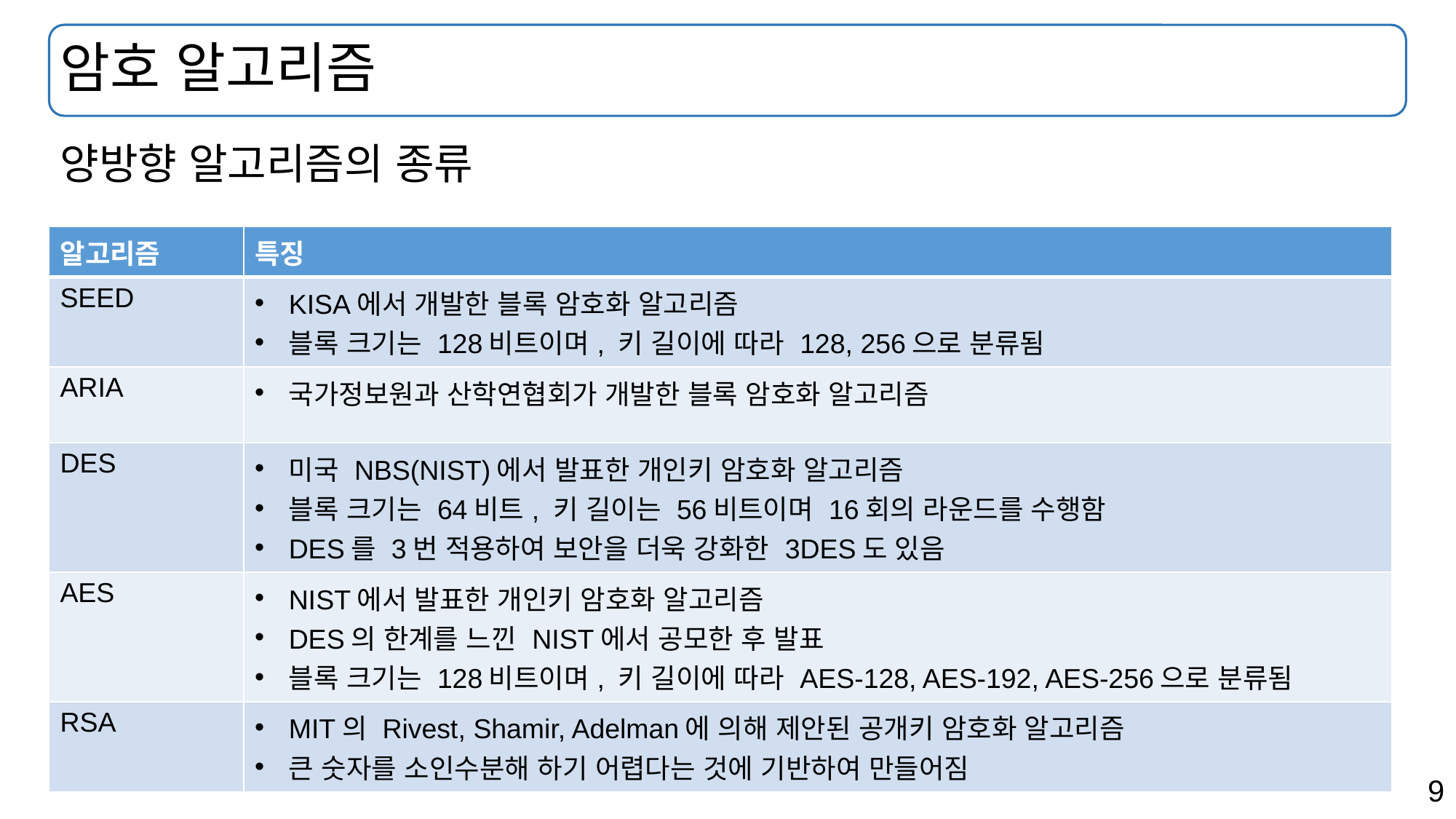

# 암호 알고리즘
양방향 알고리즘의 종류
| 알고리즘 | 특징 |
| --- | --- |
| SEED | KISA에서 개발한 블록 암호화 알고리즘 블록 크기는 128비트이며, 키 길이에 따라 128, 256으로 분류됨 |
| ARIA | 국가정보원과 산학연협회가 개발한 블록 암호화 알고리즘 |
| DES | 미국 NBS(NIST)에서 발표한 개인키 암호화 알고리즘 블록 크기는 64비트, 키 길이는 56비트이며 16회의 라운드를 수행함 DES를 3번 적용하여 보안을 더욱 강화한 3DES도 있음 |
| AES | NIST에서 발표한 개인키 암호화 알고리즘 DES의 한계를 느낀 NIST에서 공모한 후 발표 블록 크기는 128비트이며, 키 길이에 따라 AES-128, AES-192, AES-256으로 분류됨 |
| RSA | MIT의 Rivest, Shamir, Adelman에 의해 제안된 공개키 암호화 알고리즘 큰 숫자를 소인수분해 하기 어렵다는 것에 기반하여 만들어짐 |